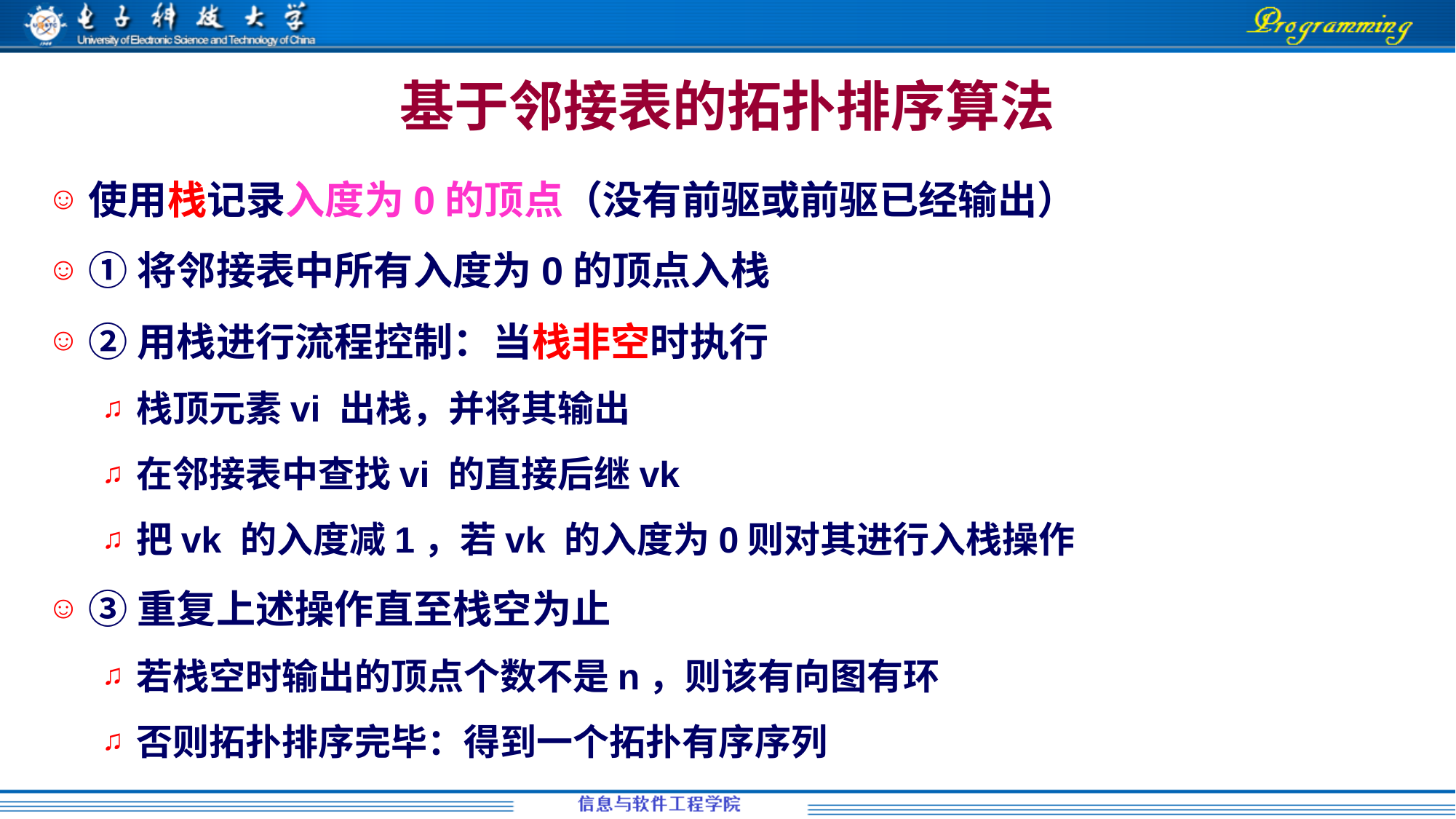

# 基于邻接表的拓扑排序算法
使用栈记录入度为0的顶点（没有前驱或前驱已经输出）
①将邻接表中所有入度为0的顶点入栈
②用栈进行流程控制：当栈非空时执行
栈顶元素vi 出栈，并将其输出
在邻接表中查找vi 的直接后继vk
把vk 的入度减1，若vk 的入度为0则对其进行入栈操作
③重复上述操作直至栈空为止
若栈空时输出的顶点个数不是n，则该有向图有环
否则拓扑排序完毕：得到一个拓扑有序序列